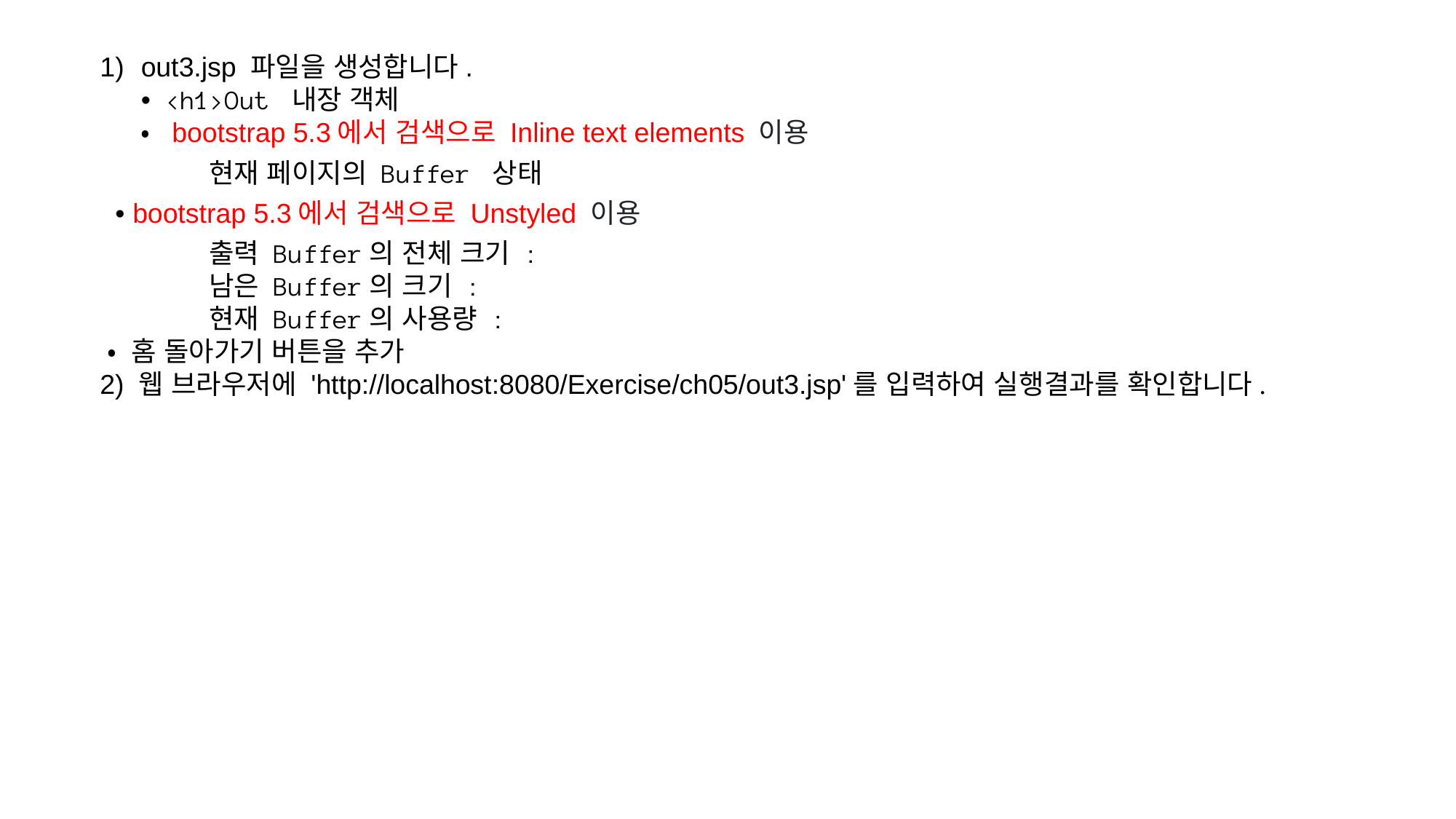

out3.jsp 파일을 생성합니다.
•  <h1>Out 내장 객체
•  bootstrap 5.3에서 검색으로 Inline text elements 이용
	현재 페이지의 Buffer 상태
  • bootstrap 5.3에서 검색으로 Unstyled 이용
	출력 Buffer의 전체 크기 :
	남은 Buffer의 크기 :
	현재 Buffer의 사용량 :
 • 홈 돌아가기 버튼을 추가
2) 웹 브라우저에 'http://localhost:8080/Exercise/ch05/out3.jsp'를 입력하여 실행결과를 확인합니다.